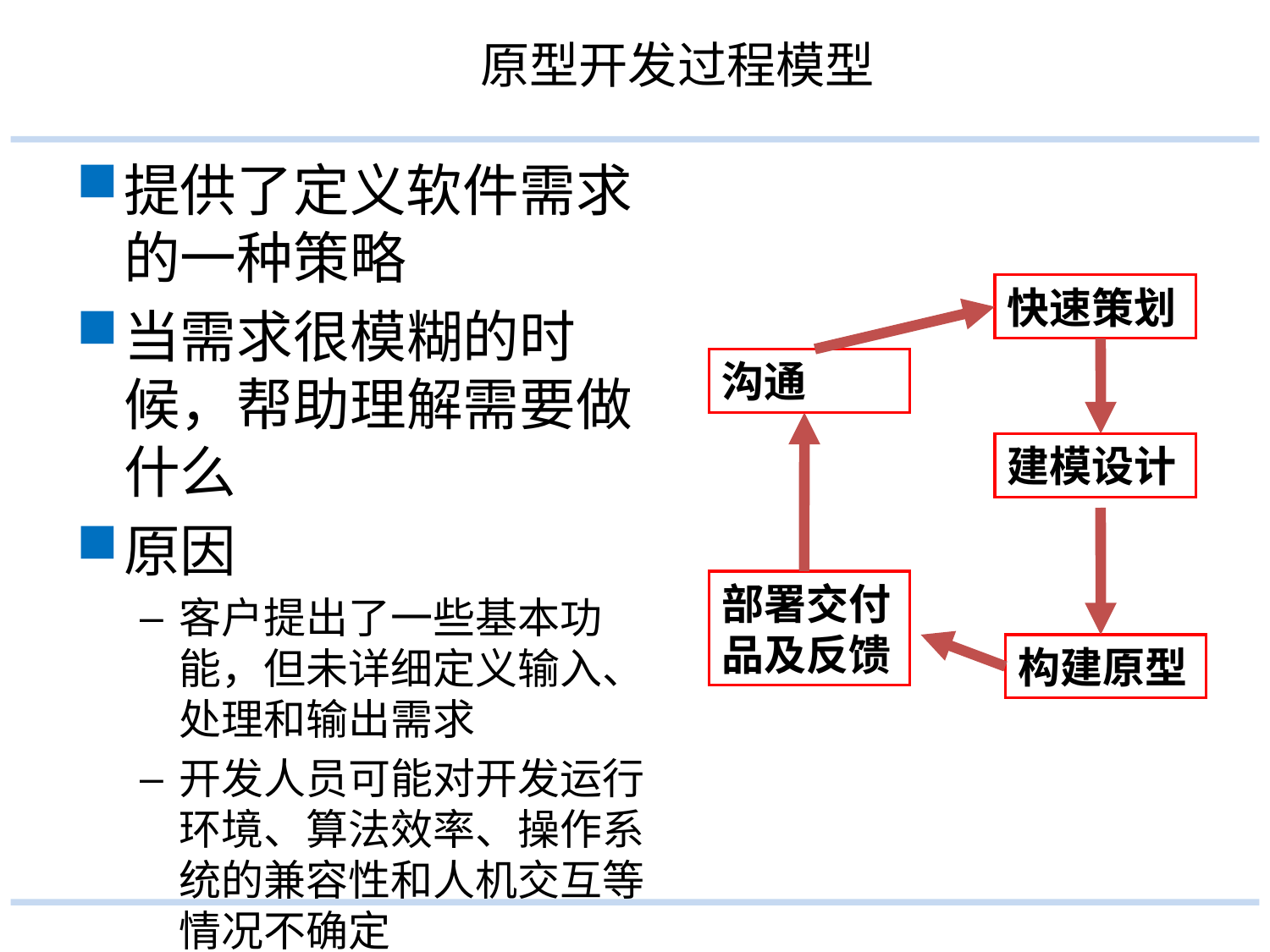

# 原型开发过程模型
提供了定义软件需求的一种策略
当需求很模糊的时候，帮助理解需要做什么
原因
客户提出了一些基本功能，但未详细定义输入、处理和输出需求
开发人员可能对开发运行环境、算法效率、操作系统的兼容性和人机交互等情况不确定
快速策划

沟通

建模设计

部署交付品及反馈

构建原型
27